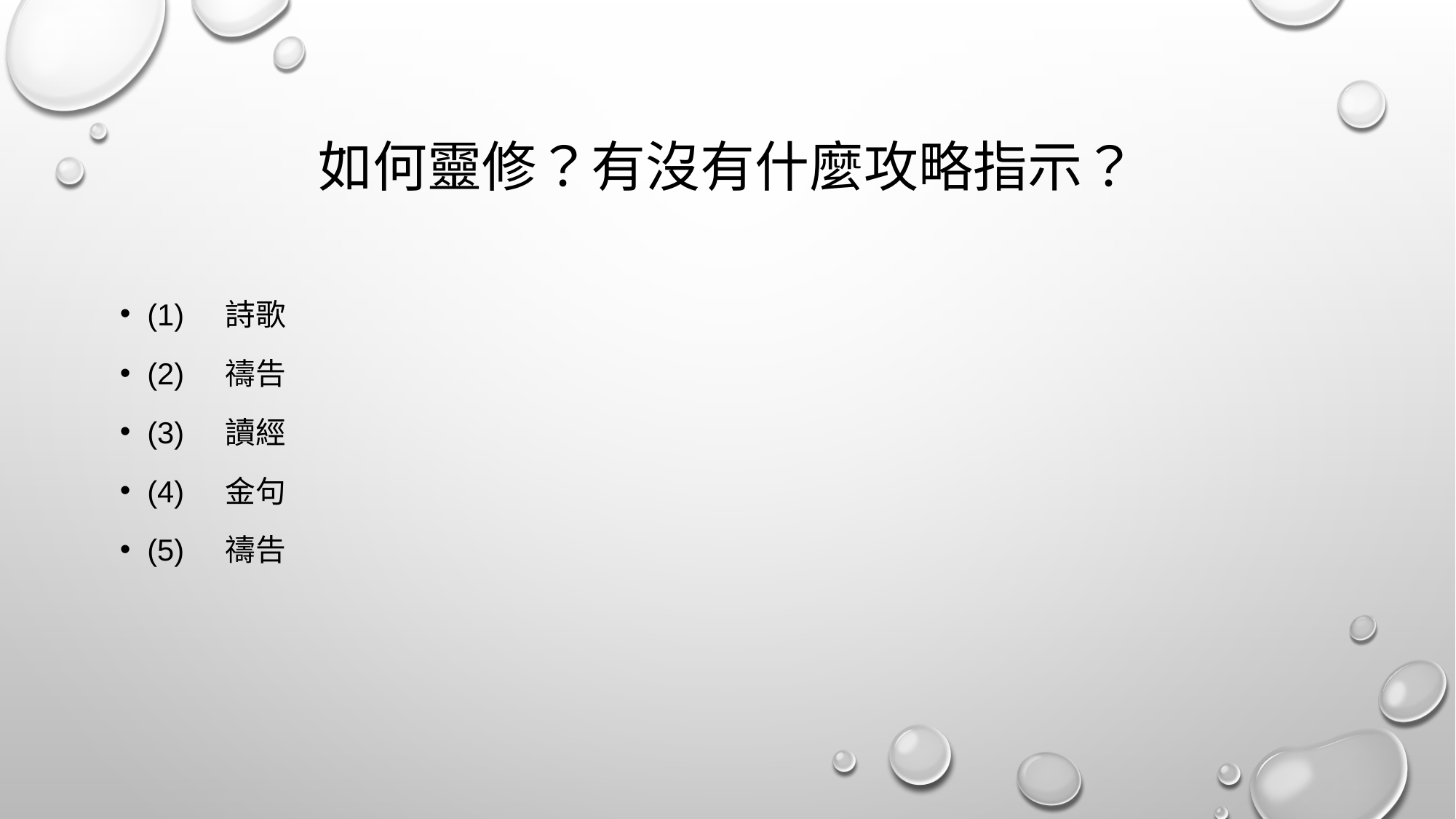

# 如何靈修？有沒有什麼攻略指示？
(1)    詩歌
(2)    禱告
(3)    讀經
(4)    金句
(5)    禱告